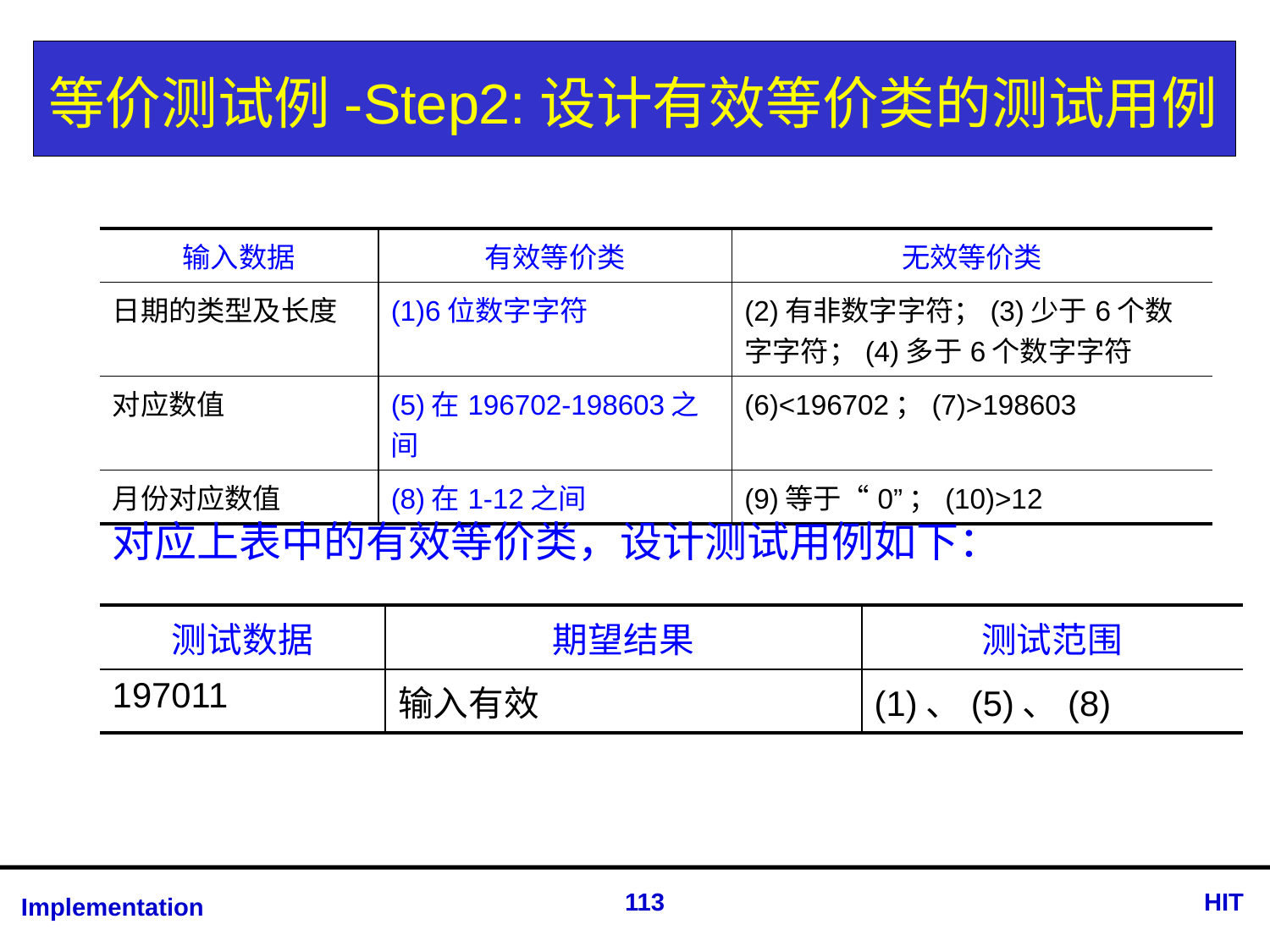

# 等价测试例-Step2:设计有效等价类的测试用例
| 输入数据 | 有效等价类 | 无效等价类 |
| --- | --- | --- |
| 日期的类型及长度 | (1)6位数字字符 | (2)有非数字字符；(3)少于6个数字字符；(4)多于6个数字字符 |
| 对应数值 | (5)在196702-198603之间 | (6)<196702；(7)>198603 |
| 月份对应数值 | (8)在1-12之间 | (9)等于“0”；(10)>12 |
对应上表中的有效等价类，设计测试用例如下：
| 测试数据 | 期望结果 | 测试范围 |
| --- | --- | --- |
| 197011 | 输入有效 | (1)、(5)、(8) |